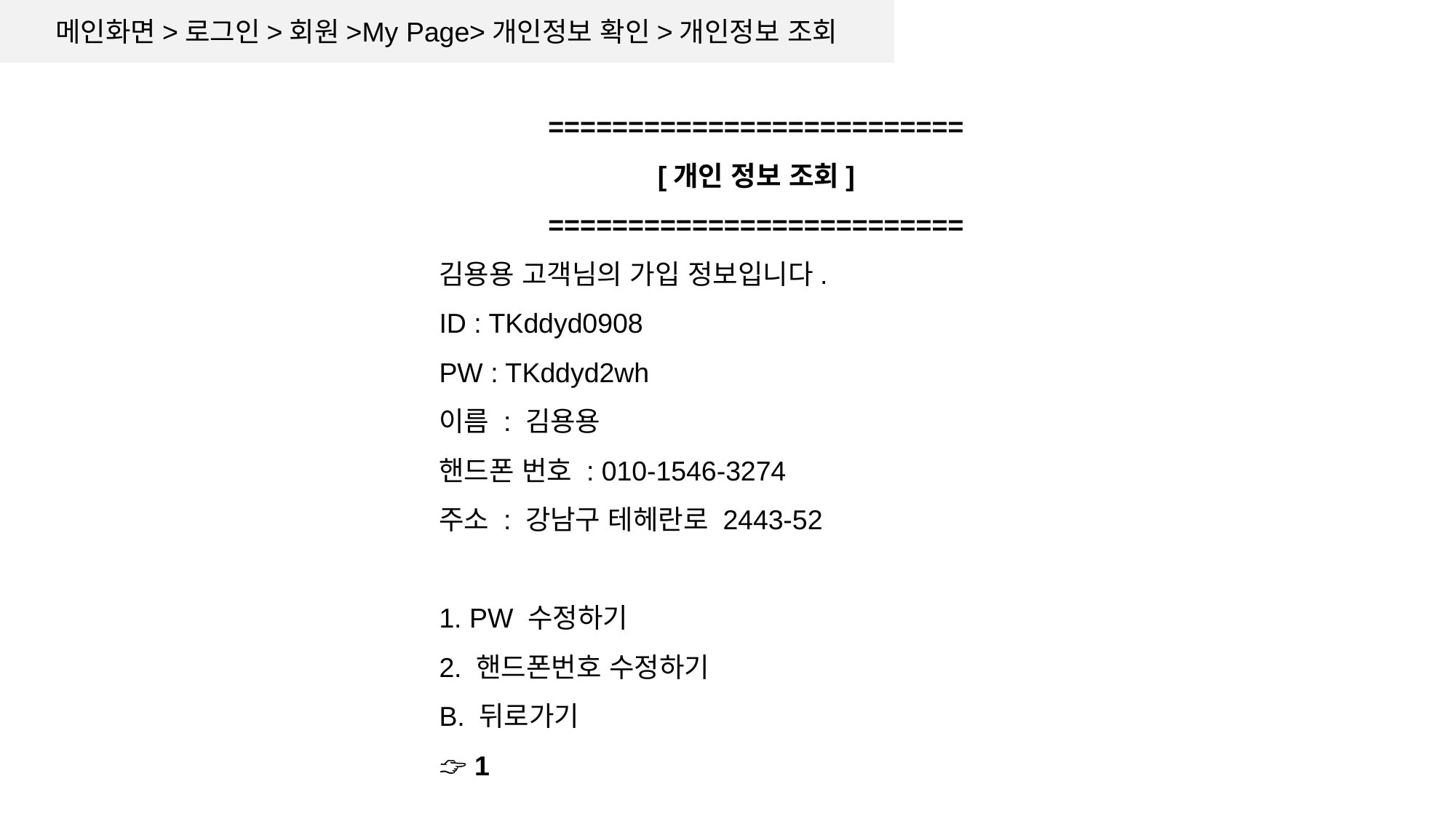

메인화면>로그인>회원>My Page>개인정보 확인>개인정보 조회
==========================
[개인 정보 조회]
==========================
김용용 고객님의 가입 정보입니다.
ID : TKddyd0908
PW : TKddyd2wh
이름 : 김용용
핸드폰 번호 : 010-1546-3274
주소 : 강남구 테헤란로 2443-52

1. PW 수정하기
2. 핸드폰번호 수정하기
B. 뒤로가기
👉 1